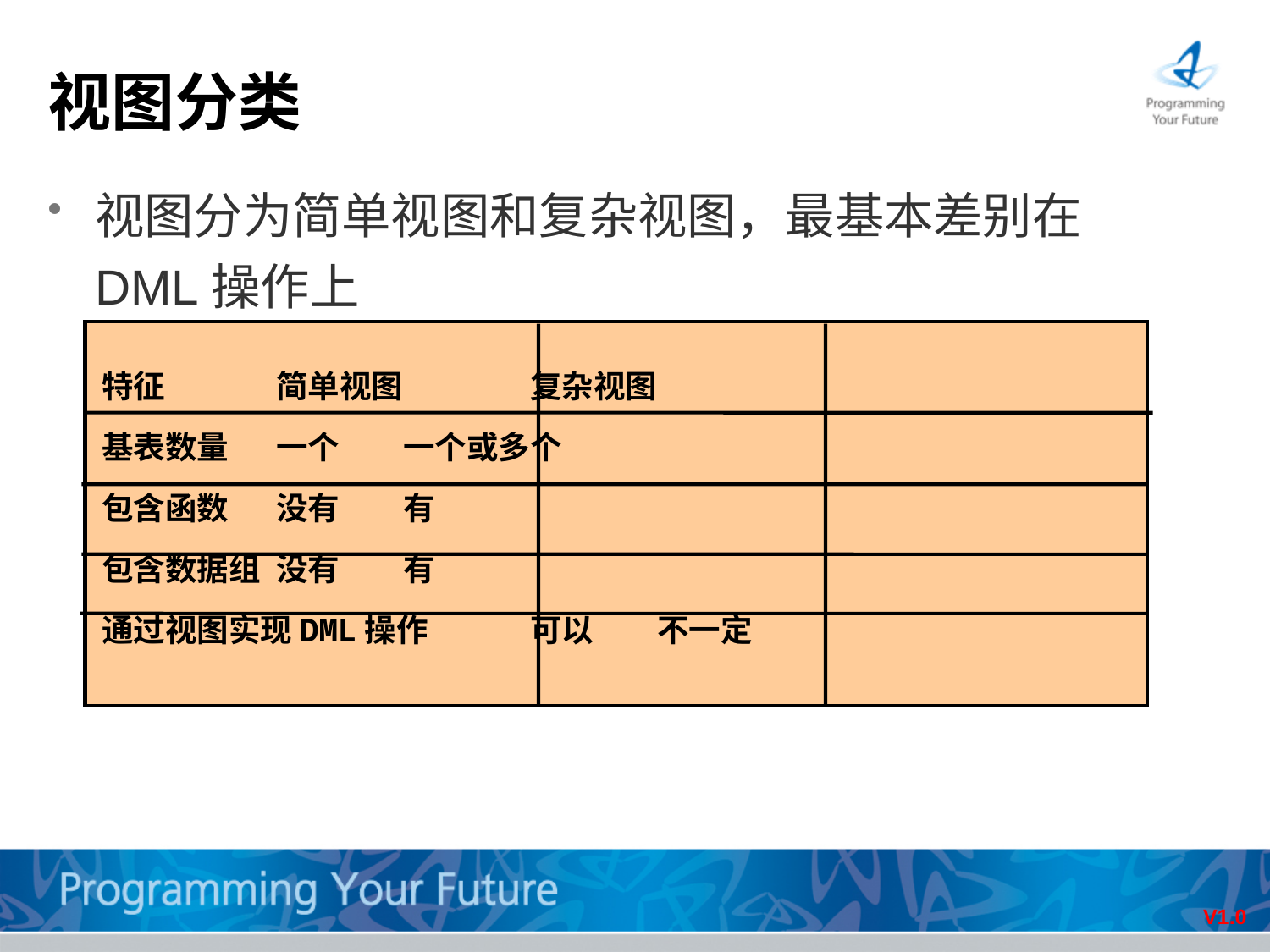

# 视图分类
视图分为简单视图和复杂视图，最基本差别在DML操作上

特征	简单视图	复杂视图
基表数量	一个	一个或多个
包含函数	没有	有
包含数据组	没有	有
通过视图实现DML操作	可以	不一定